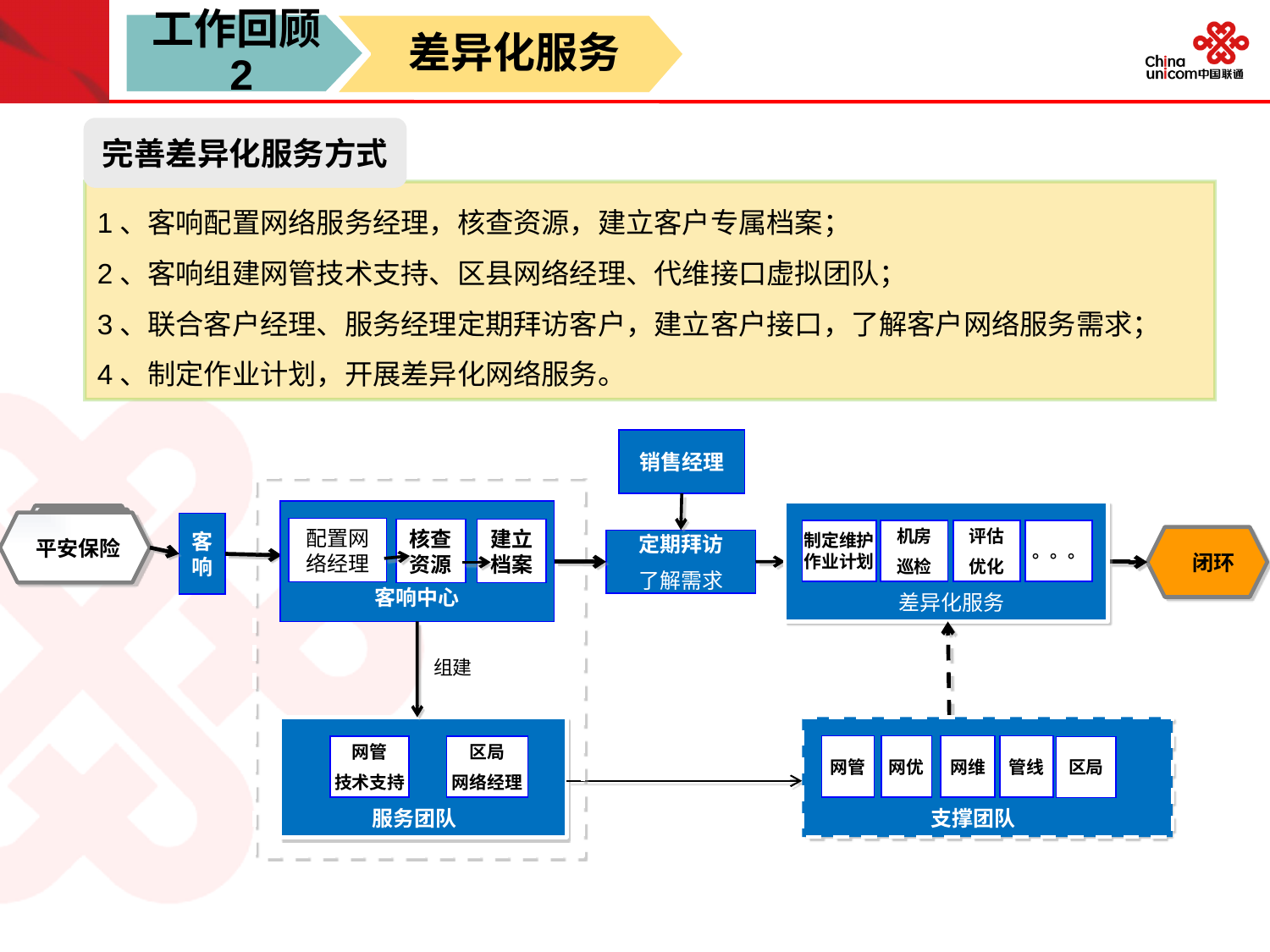

工作回顾2
差异化服务
完善差异化服务方式
1、客响配置网络服务经理，核查资源，建立客户专属档案；
2、客响组建网管技术支持、区县网络经理、代维接口虚拟团队；
3、联合客户经理、服务经理定期拜访客户，建立客户接口，了解客户网络服务需求；
4、制定作业计划，开展差异化网络服务。
销售经理

客响中心
配置网络经理
核查资源
建立档案

制定维护作业计划
机房
巡检
评估
优化
。。。
差异化服务

平安保险
客响
否
闭环
定期拜访
了解需求
组建

网管
网优
网维
管线
支撑团队

网管
技术支持
区局
网络经理
服务团队
区局